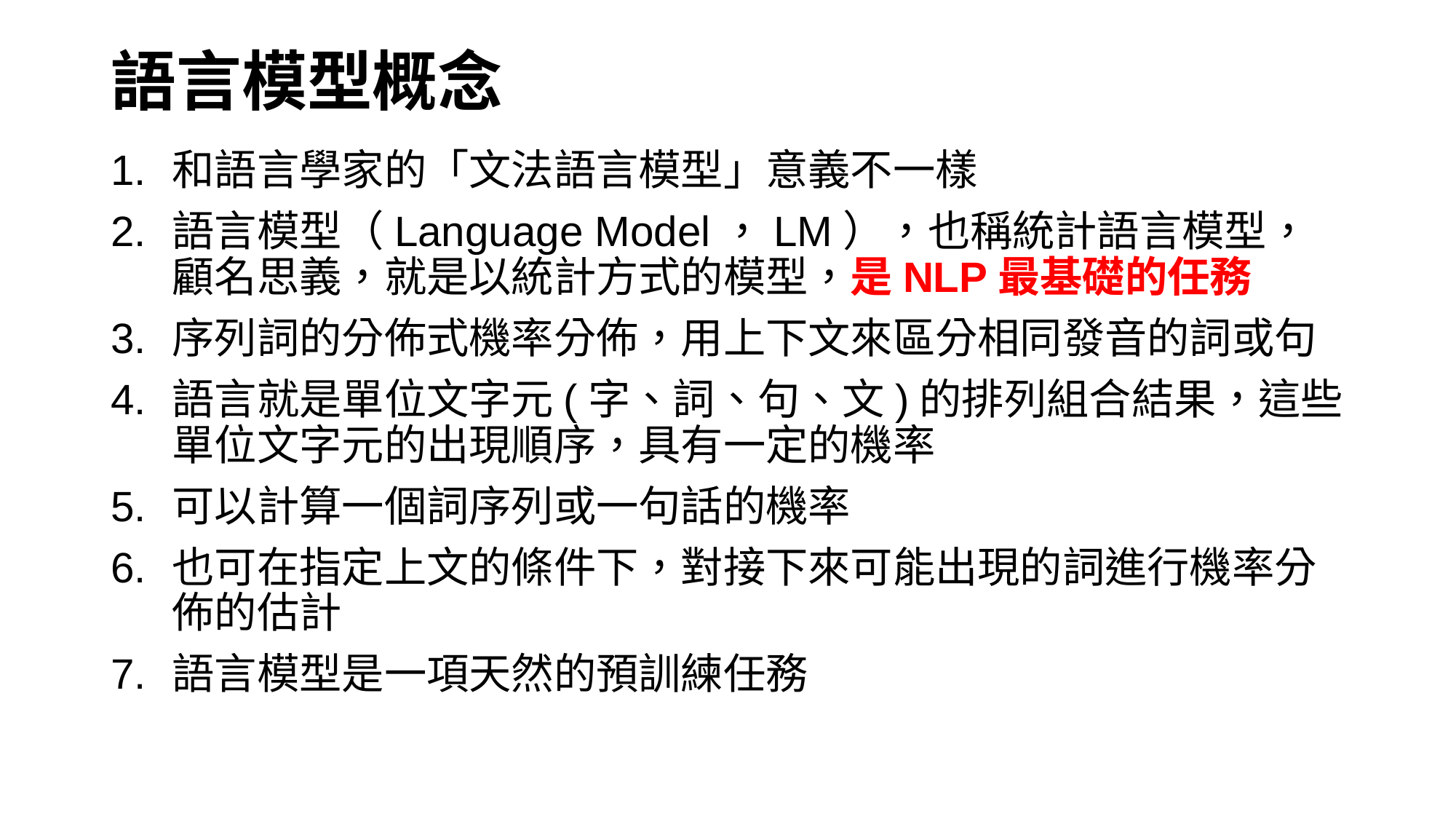

# 語言模型概念
和語言學家的「文法語言模型」意義不一樣
語言模型（Language Model，LM），也稱統計語言模型，顧名思義，就是以統計方式的模型，是NLP最基礎的任務
序列詞的分佈式機率分佈，用上下文來區分相同發音的詞或句
語言就是單位文字元(字、詞、句、文)的排列組合結果，這些單位文字元的出現順序，具有一定的機率
可以計算一個詞序列或一句話的機率
也可在指定上文的條件下，對接下來可能出現的詞進行機率分佈的估計
語言模型是一項天然的預訓練任務